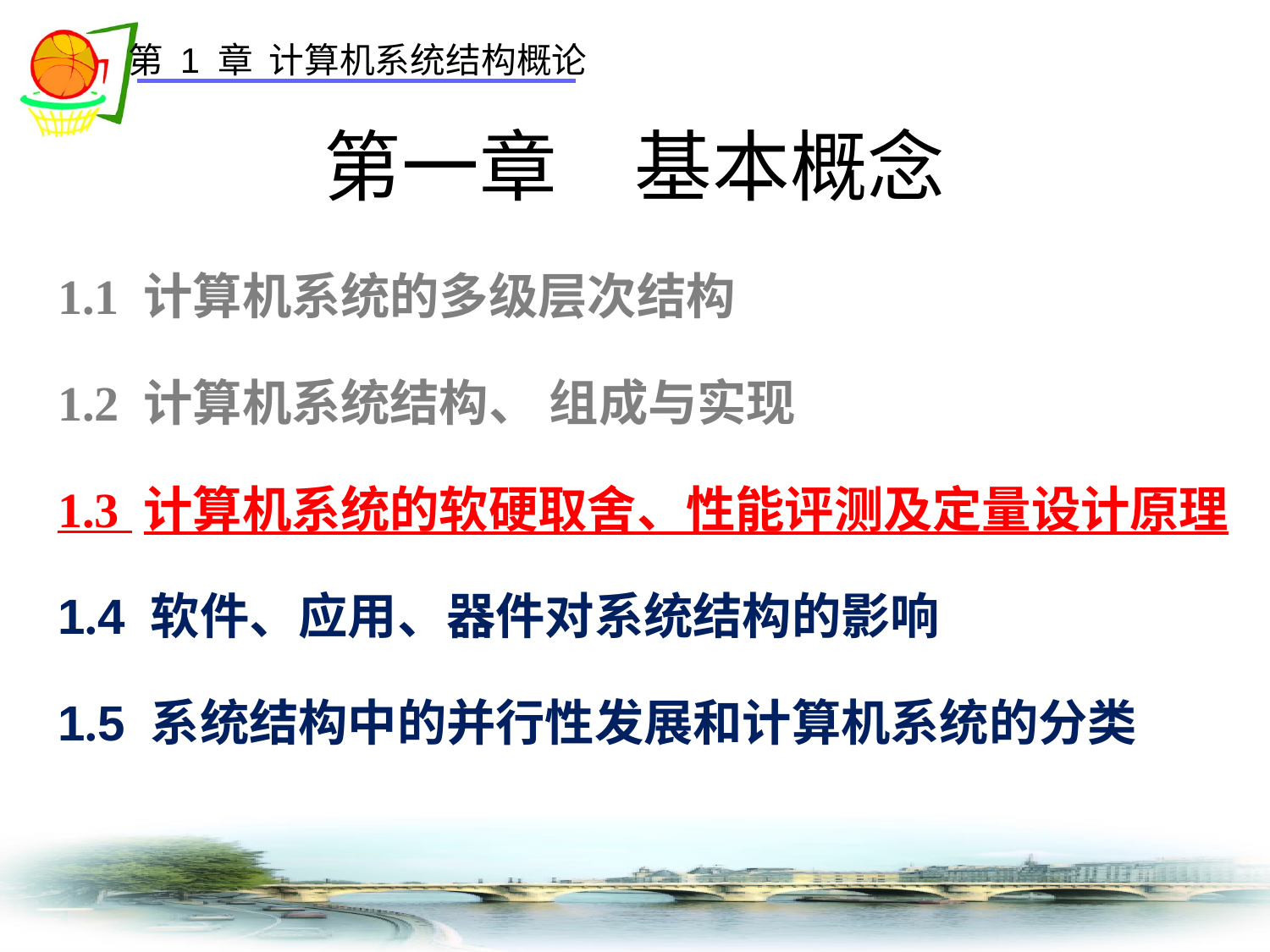

# 第一章　基本概念
1.1 计算机系统的多级层次结构
1.2 计算机系统结构、 组成与实现
1.3 计算机系统的软硬取舍、性能评测及定量设计原理
1.4 软件、应用、器件对系统结构的影响
1.5 系统结构中的并行性发展和计算机系统的分类